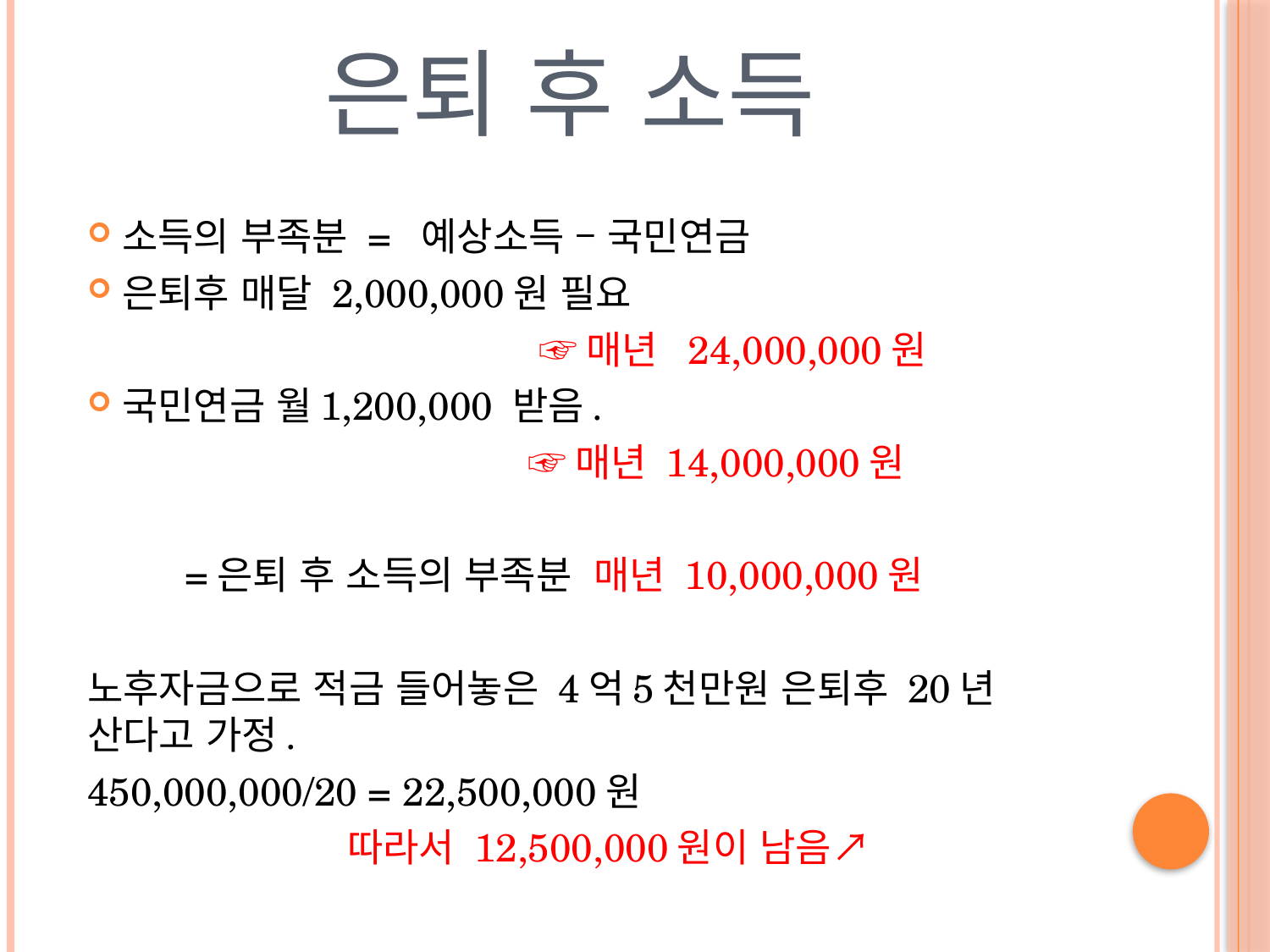

# 은퇴 후 소득
소득의 부족분 =  예상소득 – 국민연금
은퇴후 매달 2,000,000원 필요
                                         ☞매년  24,000,000원
국민연금 월1,200,000 받음.
                                        ☞매년 14,000,000원

         =은퇴 후 소득의 부족분  매년 10,000,000원

노후자금으로 적금 들어놓은 4억5천만원 은퇴후 20년 산다고 가정.
450,000,000/20 = 22,500,000원
  따라서 12,500,000원이 남음↗